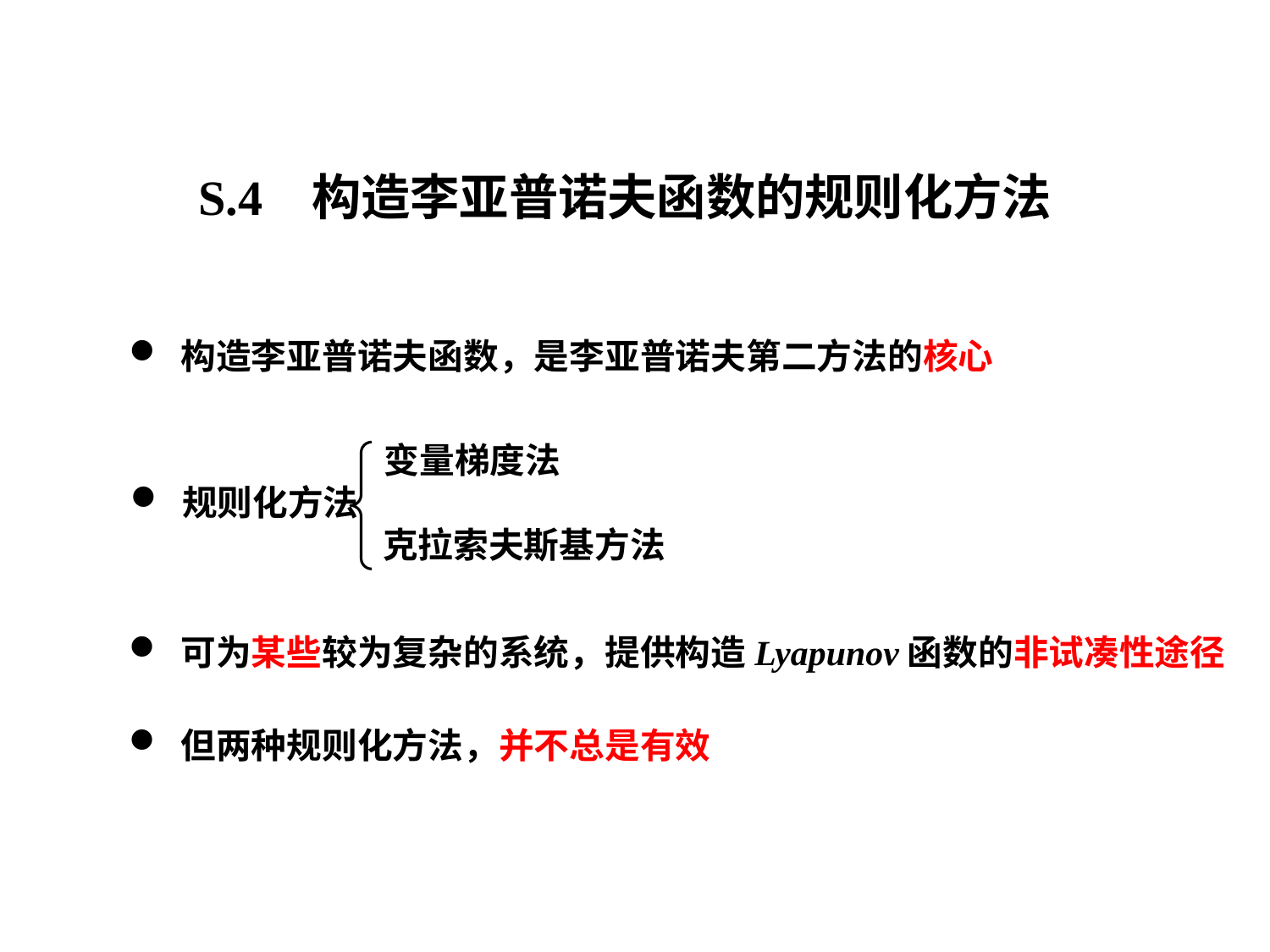

S.4   构造李亚普诺夫函数的规则化方法
 构造李亚普诺夫函数，是李亚普诺夫第二方法的核心
变量梯度法

 规则化方法
克拉索夫斯基方法
 可为某些较为复杂的系统，提供构造Lyapunov函数的非试凑性途径
 但两种规则化方法，并不总是有效